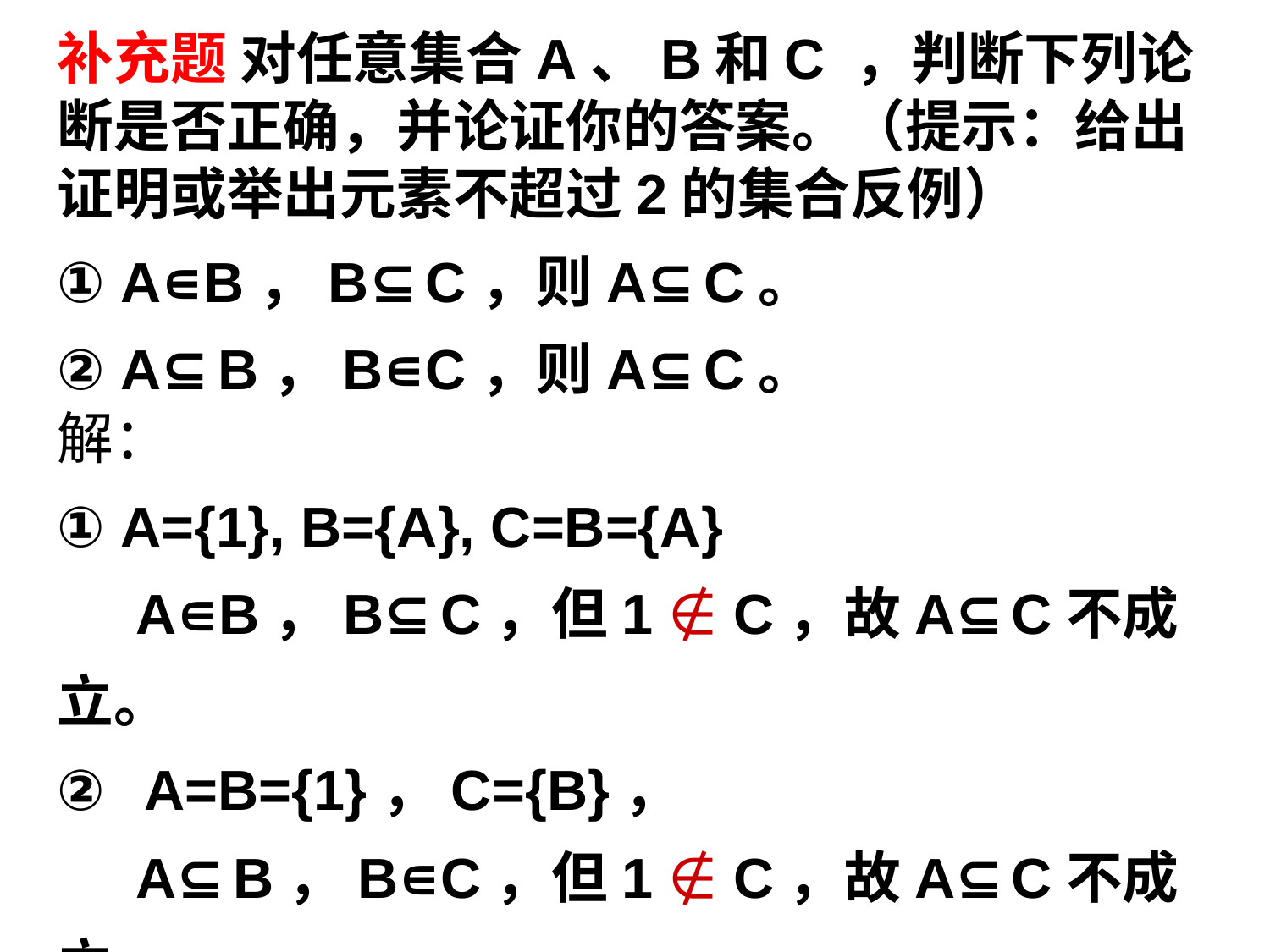

补充题 对任意集合A、B和C ，判断下列论断是否正确，并论证你的答案。（提示：给出证明或举出元素不超过2的集合反例）
 A∊B，B⊆C，则A⊆C。
 A⊆B，B∊C，则A⊆C。

解：
 A={1}, B={A}, C=B={A}
     A∊B，B⊆C，但1 ∉ C，故A⊆C不成立。
 A=B={1}，C={B}，
     A⊆B，B∊C，但1 ∉ C，故A⊆C不成立。